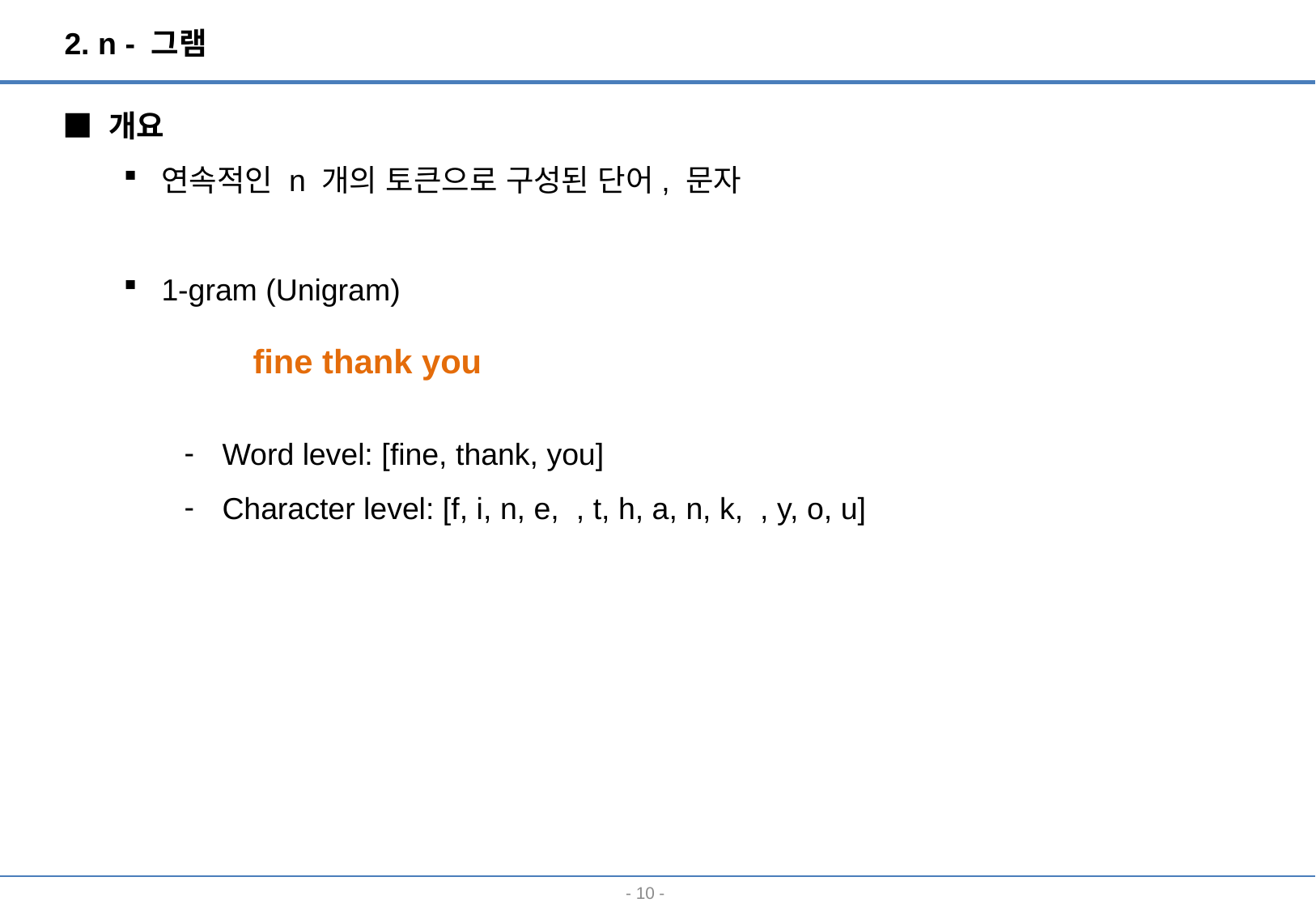

2. n - 그램
■ 개요
연속적인 n 개의 토큰으로 구성된 단어, 문자
1-gram (Unigram)

Word level: [fine, thank, you]
Character level: [f, i, n, e,  , t, h, a, n, k,  , y, o, u]
fine thank you
- 10 -